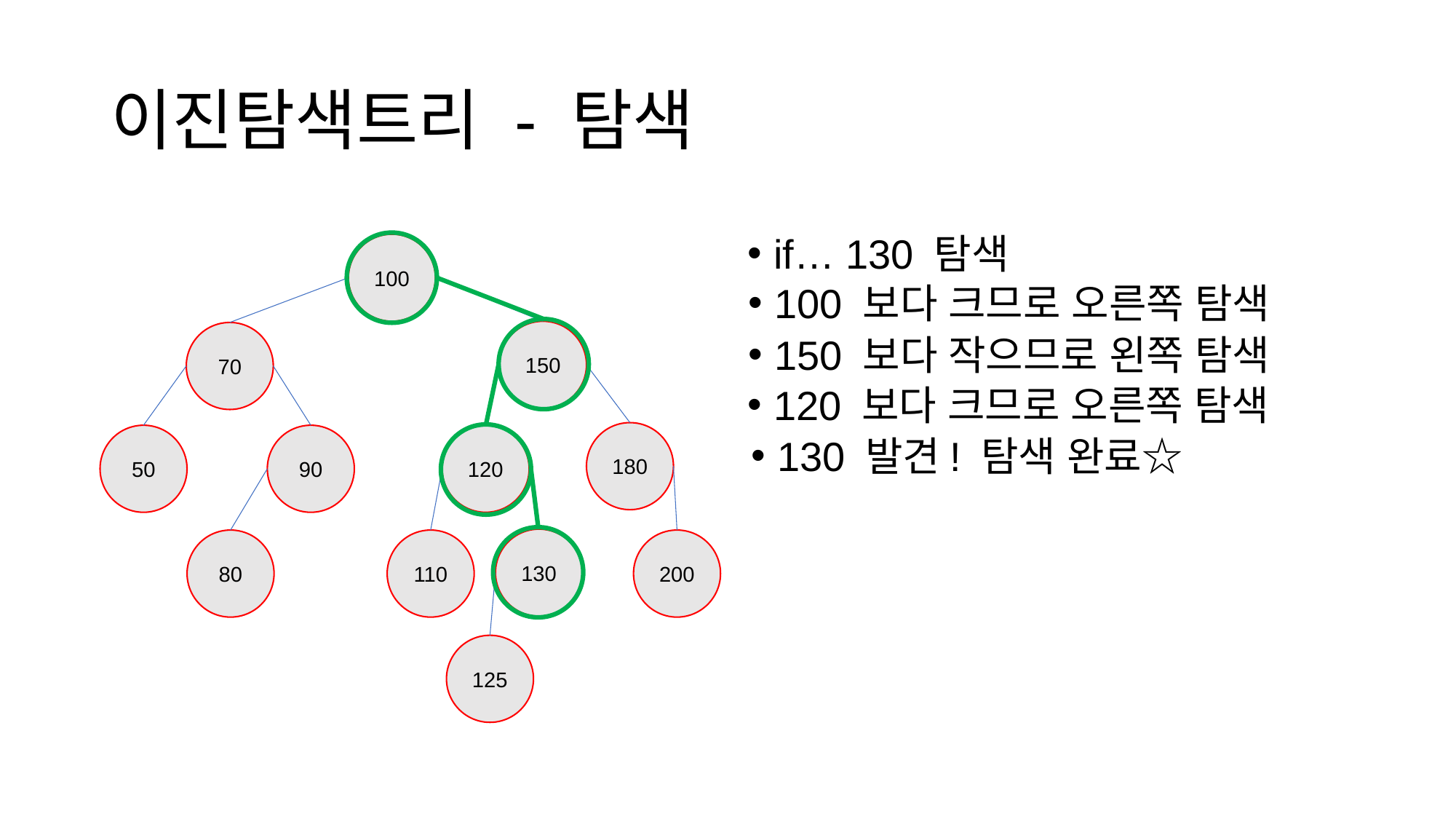

# 이진탐색트리 - 탐색
if… 130 탐색

100
100 보다 크므로 오른쪽 탐색

150
70
150 보다 작으므로 왼쪽 탐색
120 보다 크므로 오른쪽 탐색
180

90
120
130 발견! 탐색 완료☆
50

130
80
110
200
125